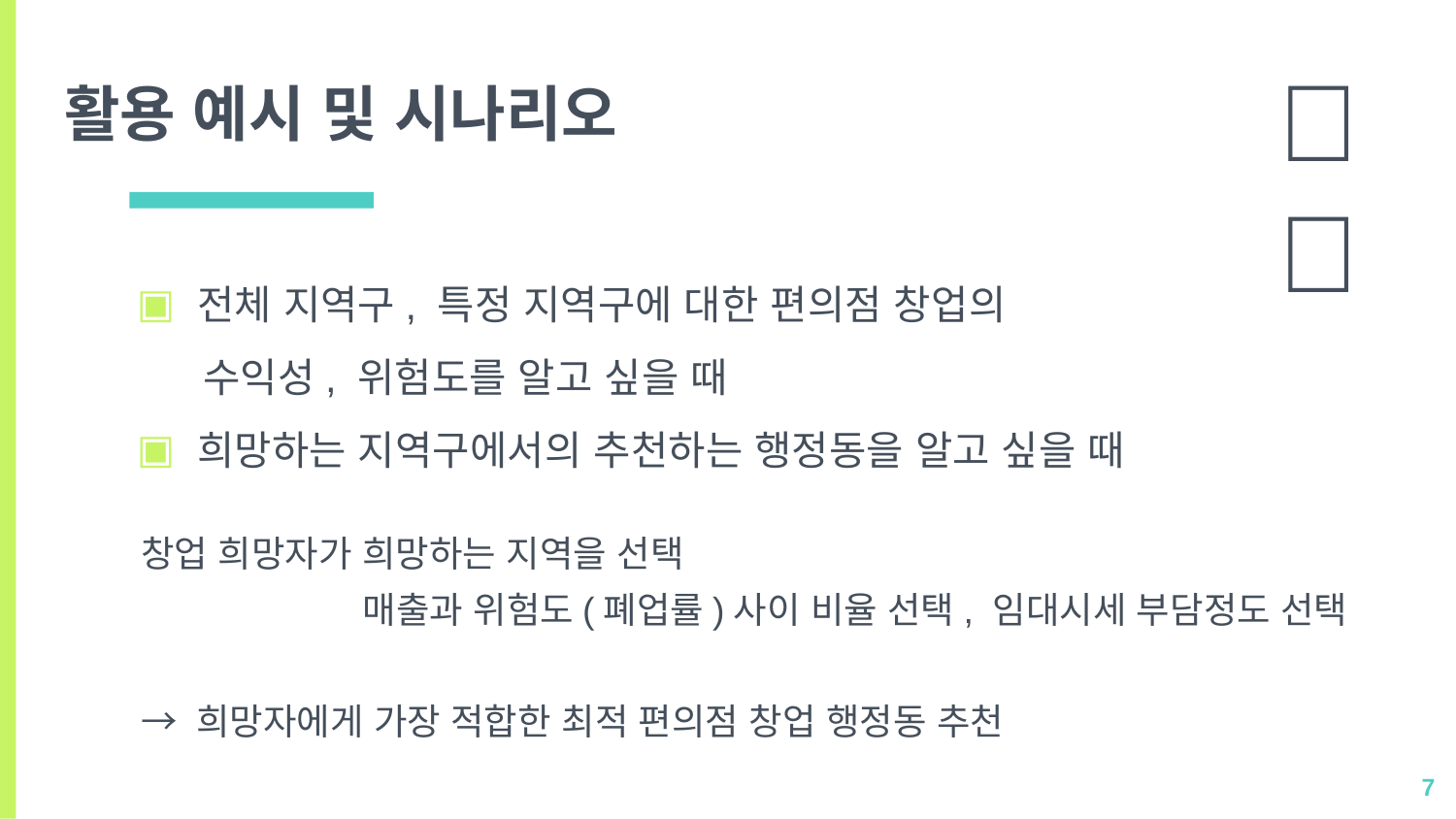

👤
활용 예시 및 시나리오
전체 지역구, 특정 지역구에 대한 편의점 창업의
     수익성, 위험도를 알고 싶을 때
희망하는 지역구에서의 추천하는 행정동을 알고 싶을 때
창업 희망자가 희망하는 지역을 선택
매출과 위험도(폐업률)사이 비율 선택, 임대시세 부담정도 선택

→ 희망자에게 가장 적합한 최적 편의점 창업 행정동 추천
7